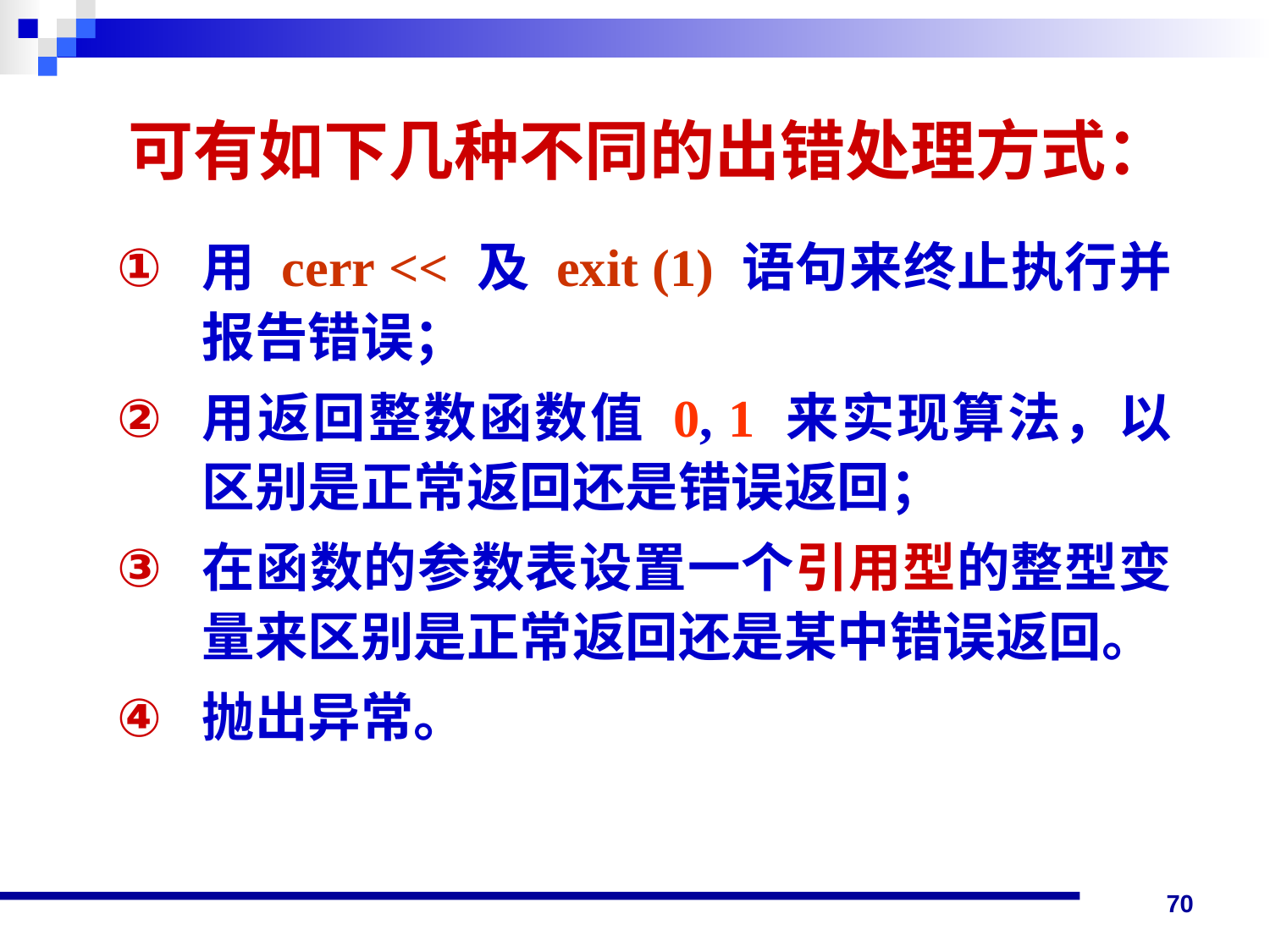

# 可有如下几种不同的出错处理方式：
用 cerr << 及 exit (1) 语句来终止执行并报告错误；
用返回整数函数值 0, 1 来实现算法，以区别是正常返回还是错误返回；
在函数的参数表设置一个引用型的整型变量来区别是正常返回还是某中错误返回。
抛出异常。
70